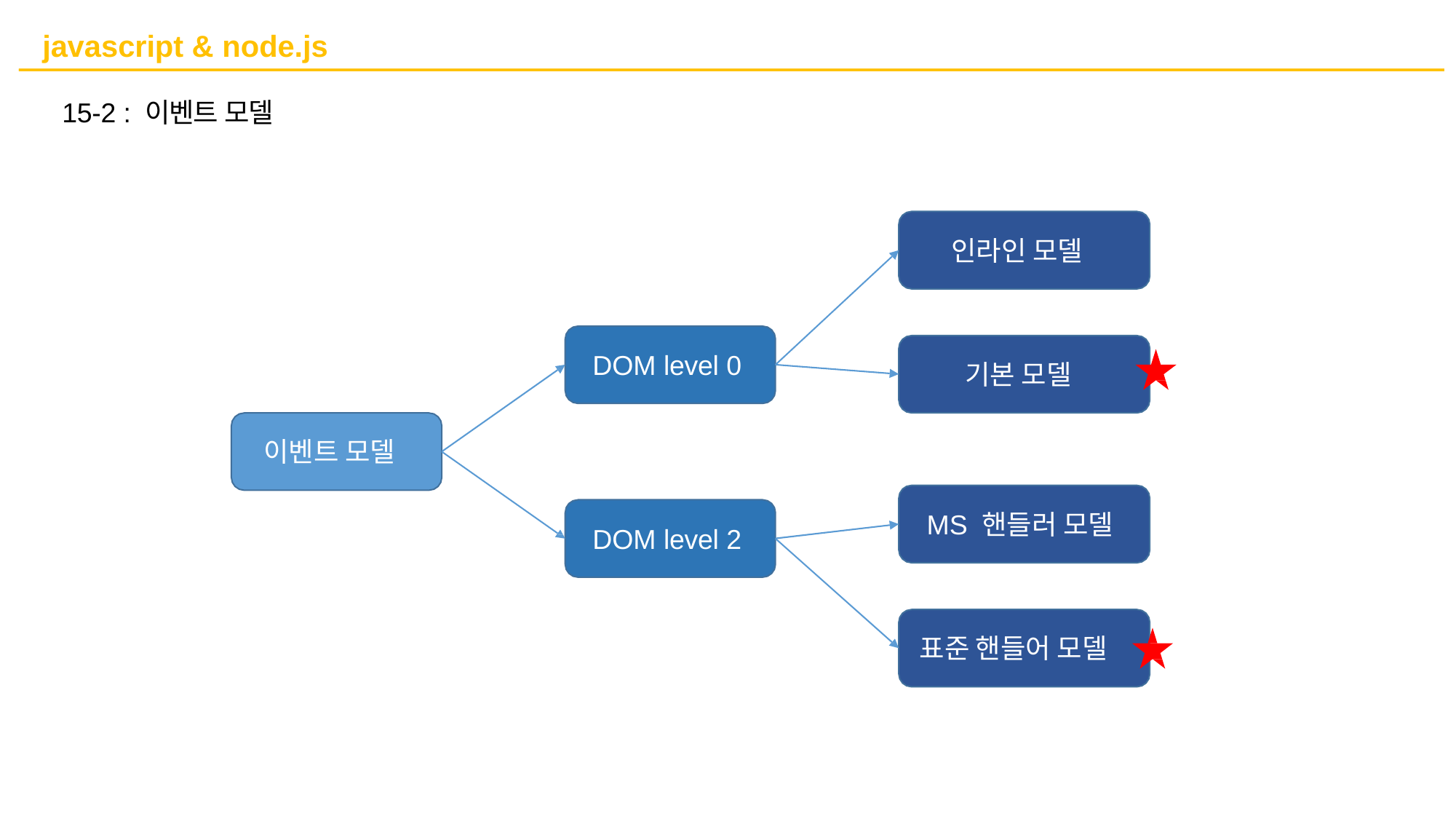

# javascript & node.js

15-2 : 이벤트 모델

인라인 모델

DOM level 0

기본 모델

이벤트 모델

MS 핸들러 모델
DOM level 2

표준 핸들어 모델